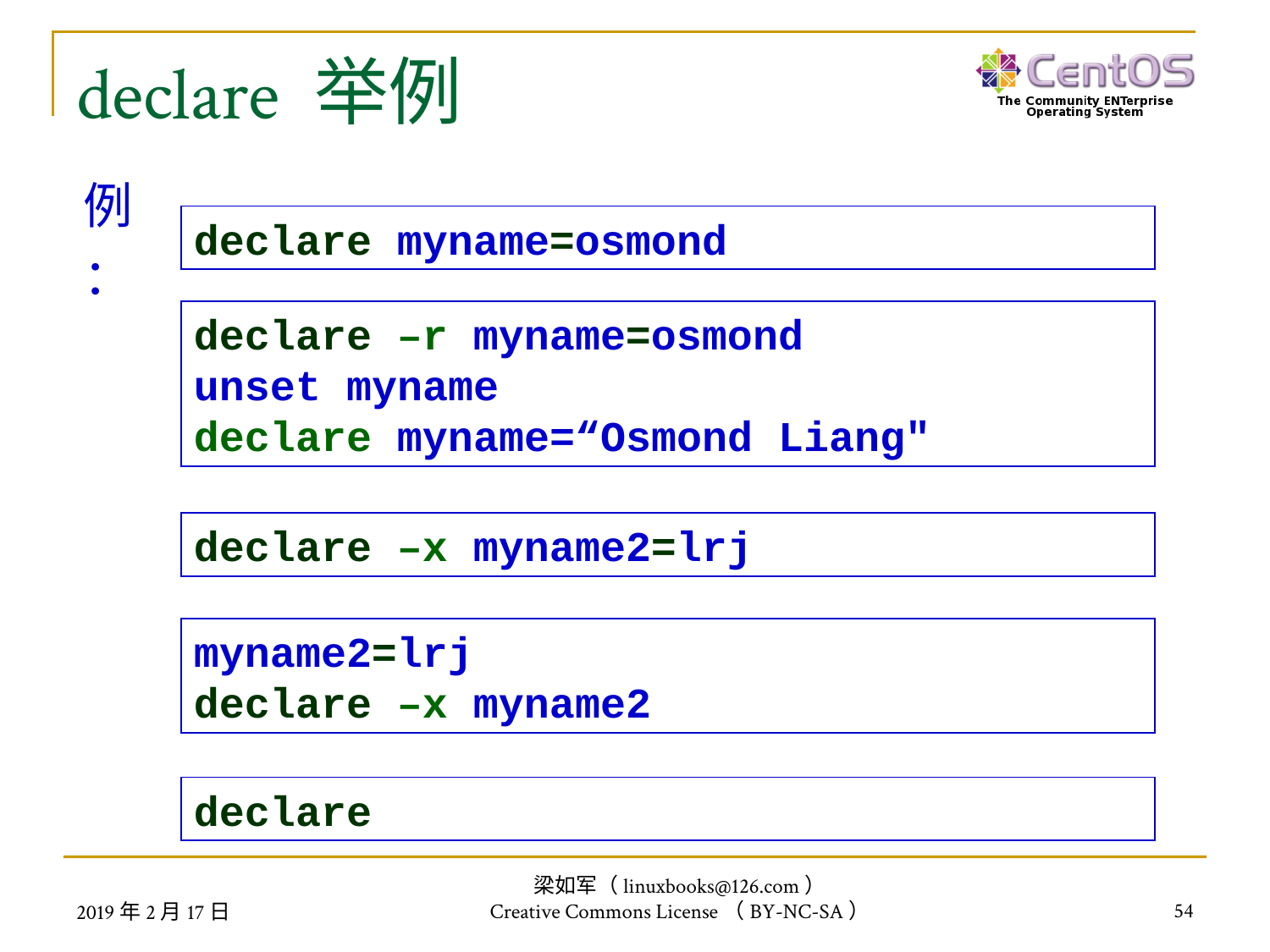

# declare 举例
例：
declare myname=osmond
declare –r myname=osmond
unset myname
declare myname=“Osmond Liang"
declare –x myname2=lrj
myname2=lrj
declare –x myname2
declare
梁如军（linuxbooks@126.com）
Creative Commons License（BY-NC-SA）
2019年2月17日
54